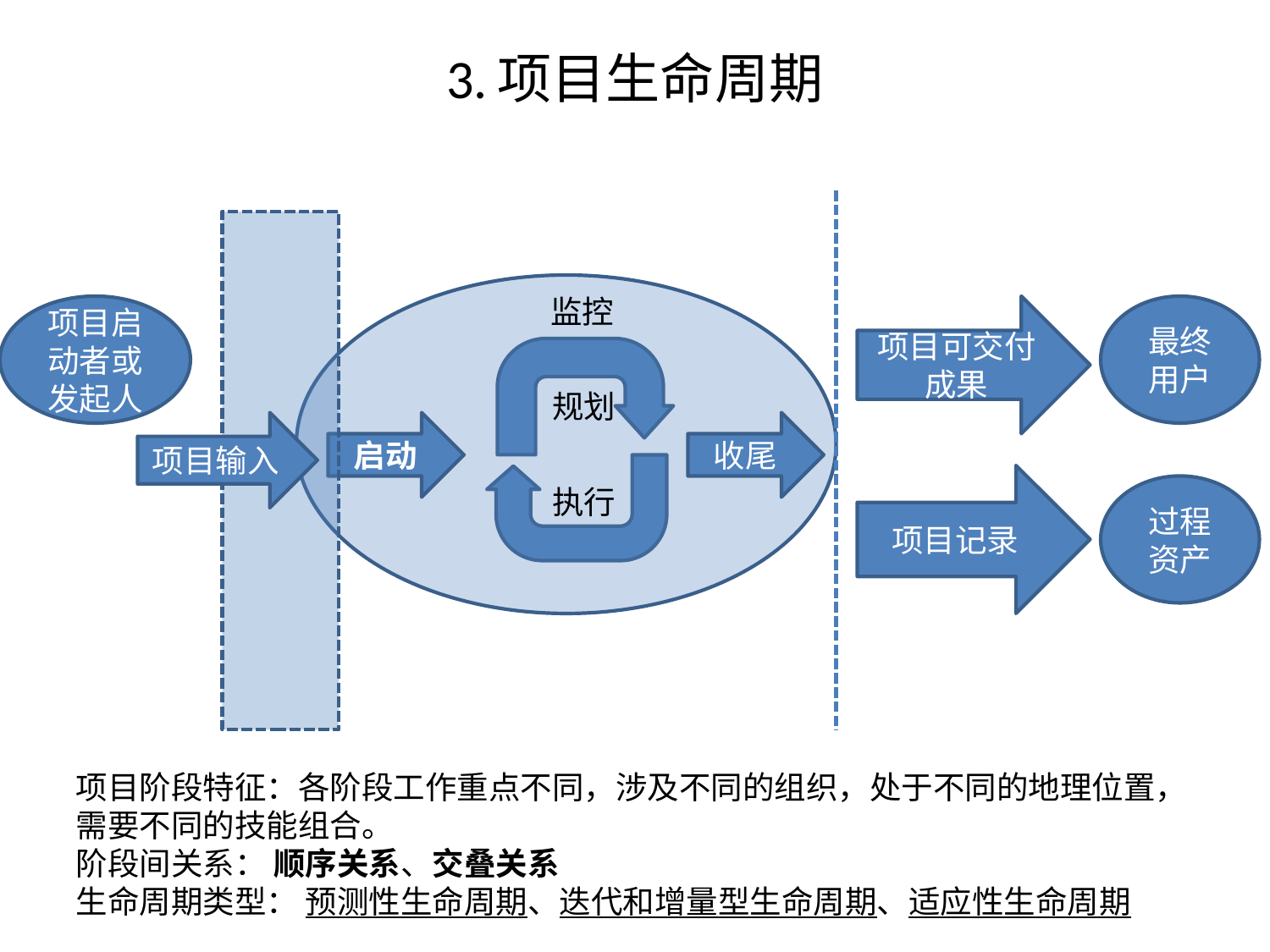

# 3.项目生命周期

监控
项目启动者或发起人
项目可交付成果
最终用户

规划
项目输入
启动
收尾

项目记录
执行
过程资产
项目阶段特征：各阶段工作重点不同，涉及不同的组织，处于不同的地理位置，需要不同的技能组合。
阶段间关系： 顺序关系、交叠关系
生命周期类型： 预测性生命周期、迭代和增量型生命周期、适应性生命周期